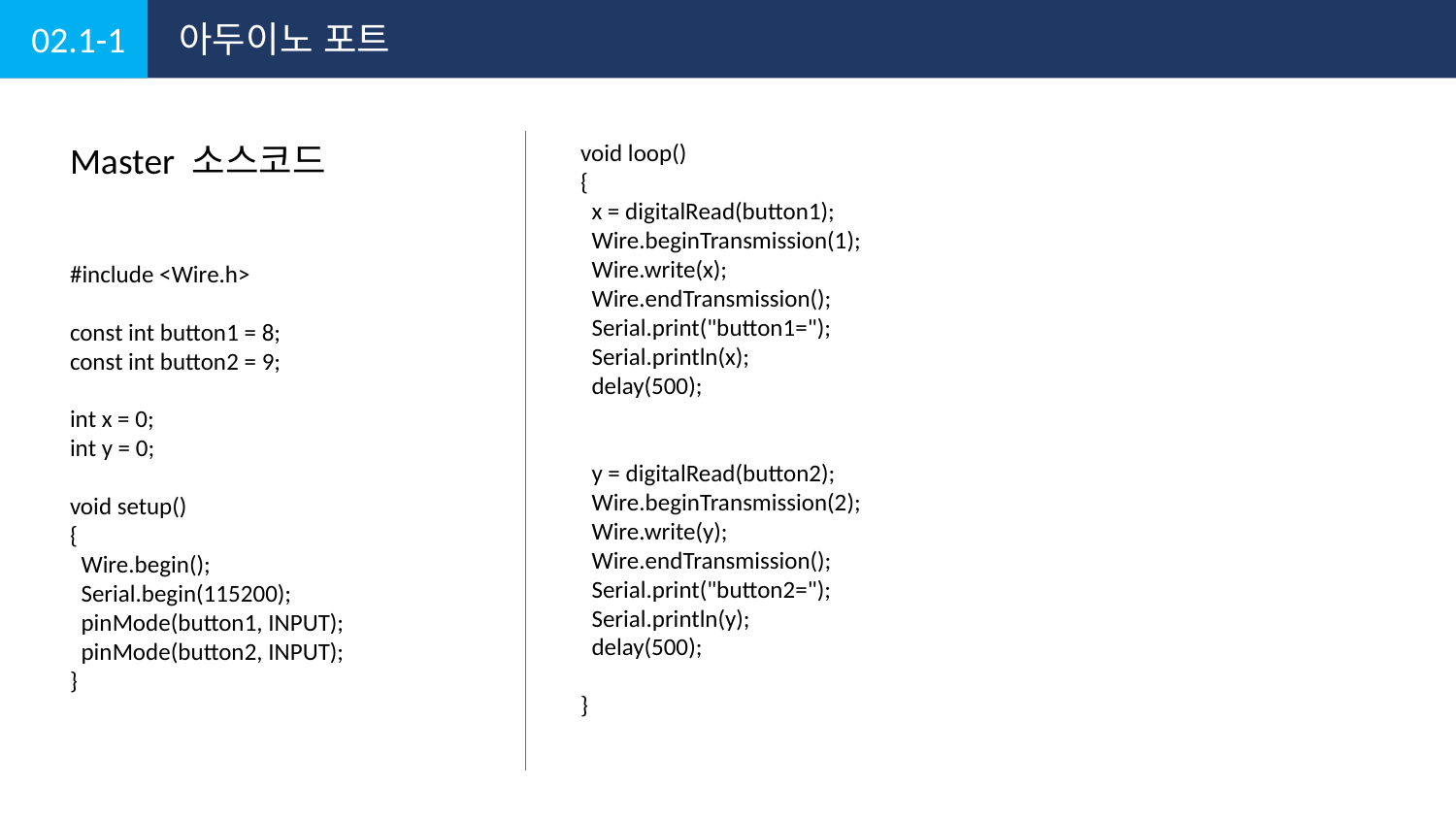

02.1-1
아두이노 포트
Master 소스코드
void loop()
{
  x = digitalRead(button1);
  Wire.beginTransmission(1);
  Wire.write(x);
  Wire.endTransmission();
  Serial.print("button1=");
  Serial.println(x);
  delay(500);

  y = digitalRead(button2);
  Wire.beginTransmission(2);
  Wire.write(y);
  Wire.endTransmission();
  Serial.print("button2=");
  Serial.println(y);
  delay(500);

}
#include <Wire.h>

const int button1 = 8;
const int button2 = 9;

int x = 0;
int y = 0;

void setup()
{
  Wire.begin();
  Serial.begin(115200);
  pinMode(button1, INPUT);
  pinMode(button2, INPUT);
}